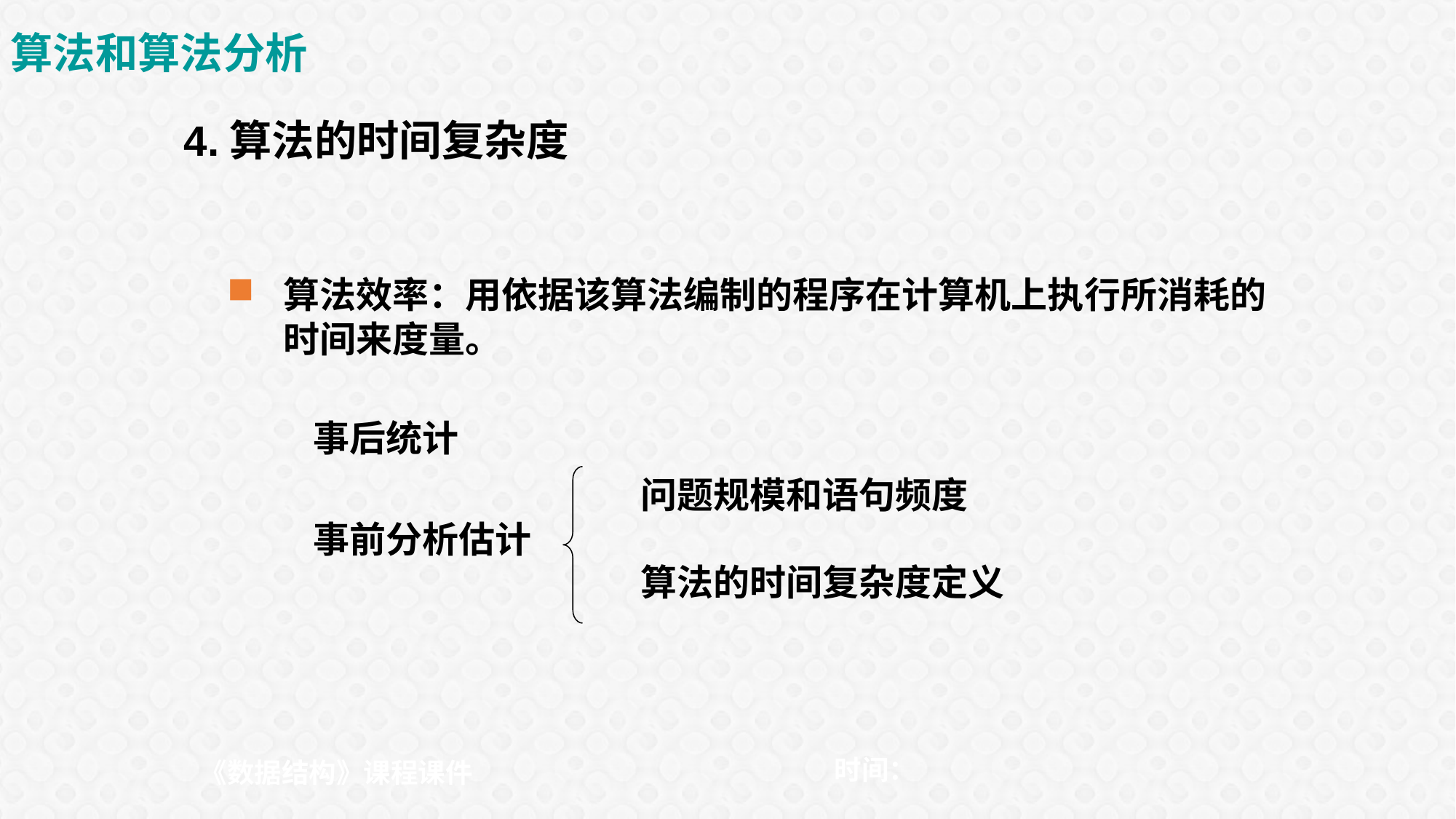

算法和算法分析
4.算法的时间复杂度
算法效率：用依据该算法编制的程序在计算机上执行所消耗的时间来度量。
事后统计

事前分析估计

问题规模和语句频度

算法的时间复杂度定义

时间：
《数据结构》课程课件